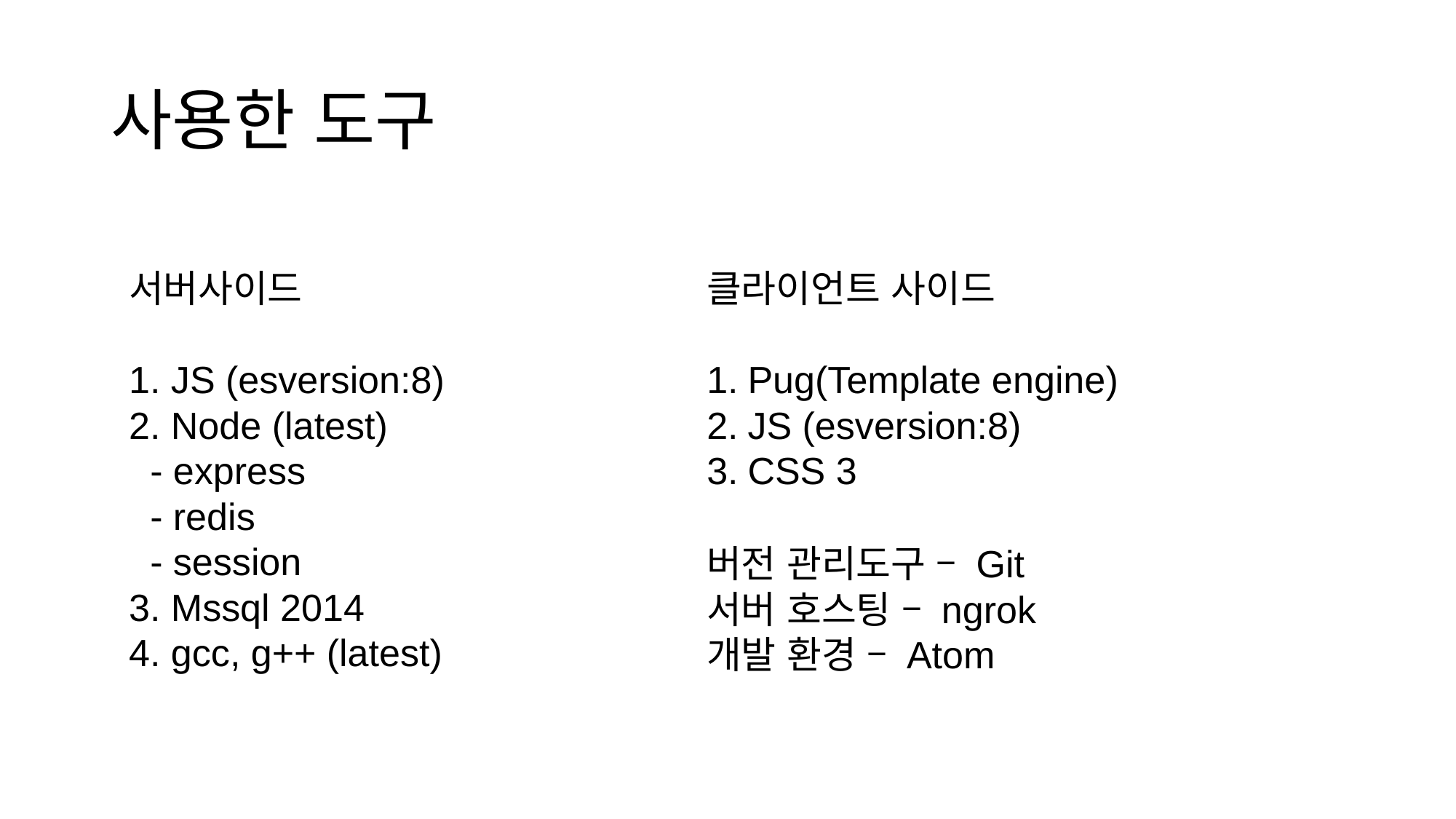

# 사용한 도구
서버사이드

1. JS (esversion:8)
2. Node (latest)
  - express
  - redis
  - session
3. Mssql 2014
4. gcc, g++ (latest)

클라이언트 사이드

Pug(Template engine)
JS (esversion:8)
CSS 3
버전 관리도구 – Git
서버 호스팅 – ngrok
개발 환경 – Atom